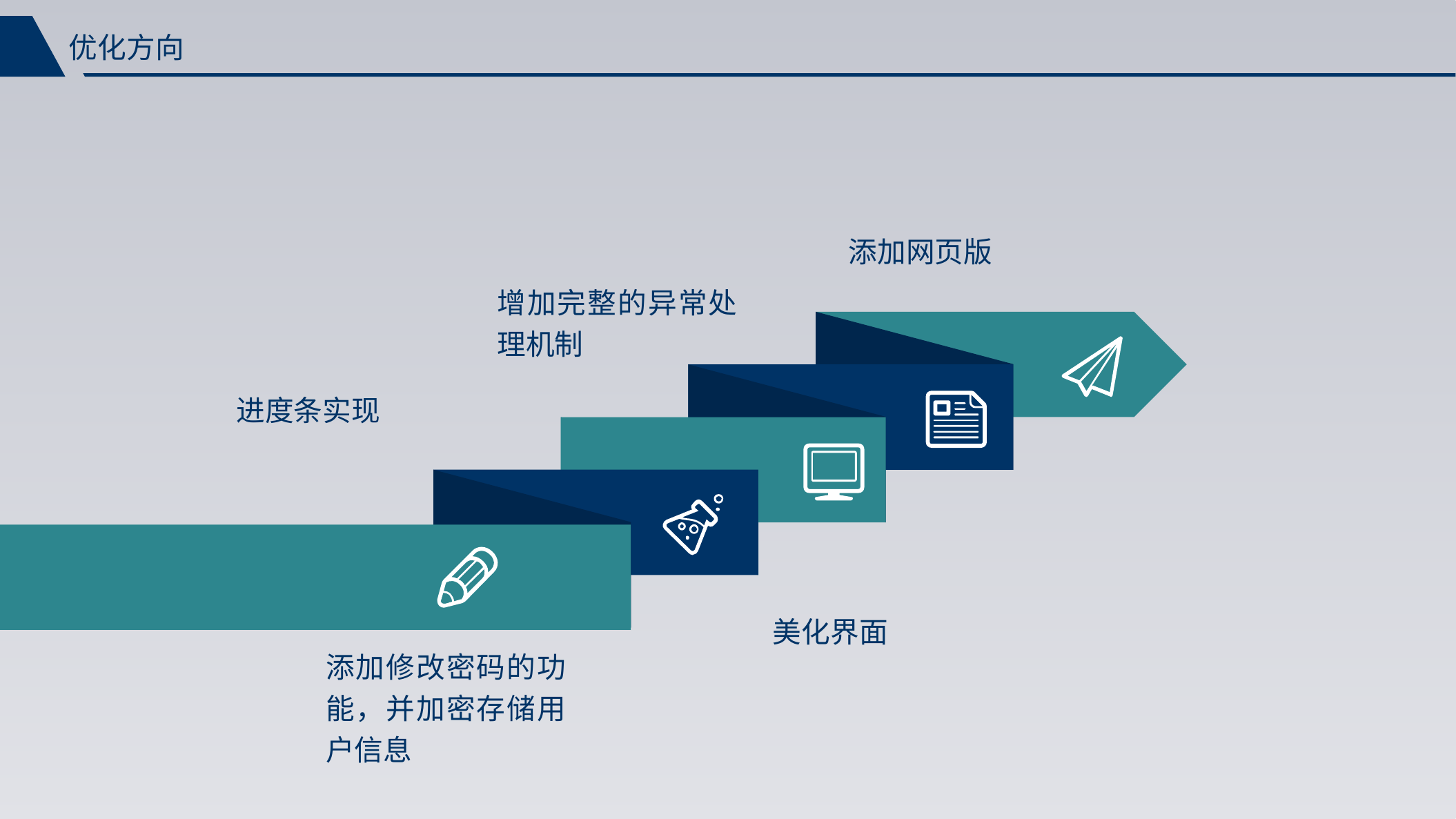

优化方向

添加网页版
增加完整的异常处理机制

进度条实现

美化界面
添加修改密码的功能，并加密存储用户信息